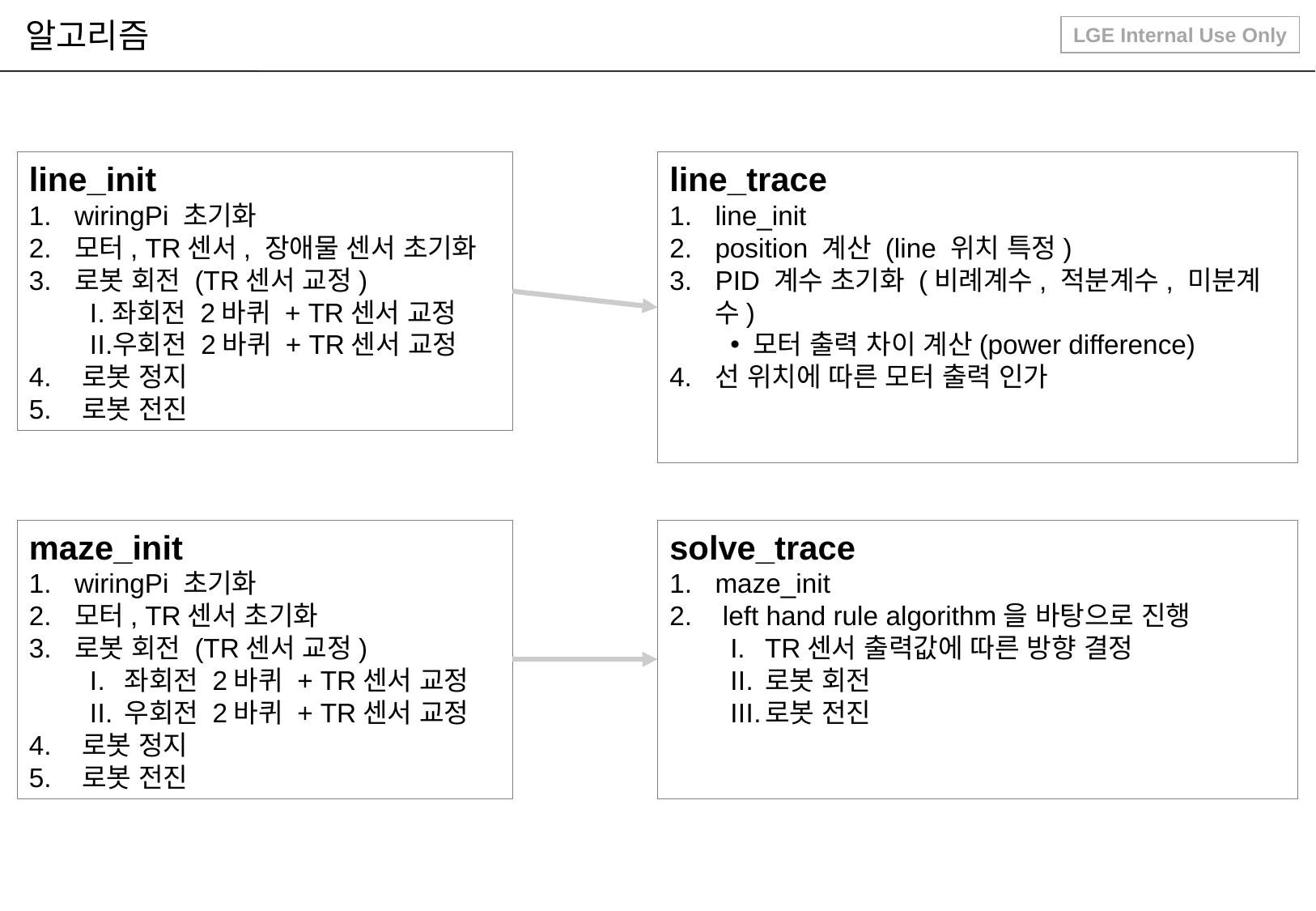

# 알고리즘
line_init
wiringPi 초기화
모터, TR센서, 장애물 센서 초기화
로봇 회전 (TR센서 교정)
좌회전 2바퀴 + TR센서 교정
우회전 2바퀴 + TR센서 교정
로봇 정지
로봇 전진
line_trace
line_init
position 계산 (line 위치 특정)
PID 계수 초기화 (비례계수, 적분계수, 미분계수)
모터 출력 차이 계산(power difference)
선 위치에 따른 모터 출력 인가

maze_init
wiringPi 초기화
모터, TR센서 초기화
로봇 회전 (TR센서 교정)
좌회전 2바퀴 + TR센서 교정
우회전 2바퀴 + TR센서 교정
로봇 정지
로봇 전진
solve_trace
maze_init
left hand rule algorithm을 바탕으로 진행
TR센서 출력값에 따른 방향 결정
로봇 회전
로봇 전진